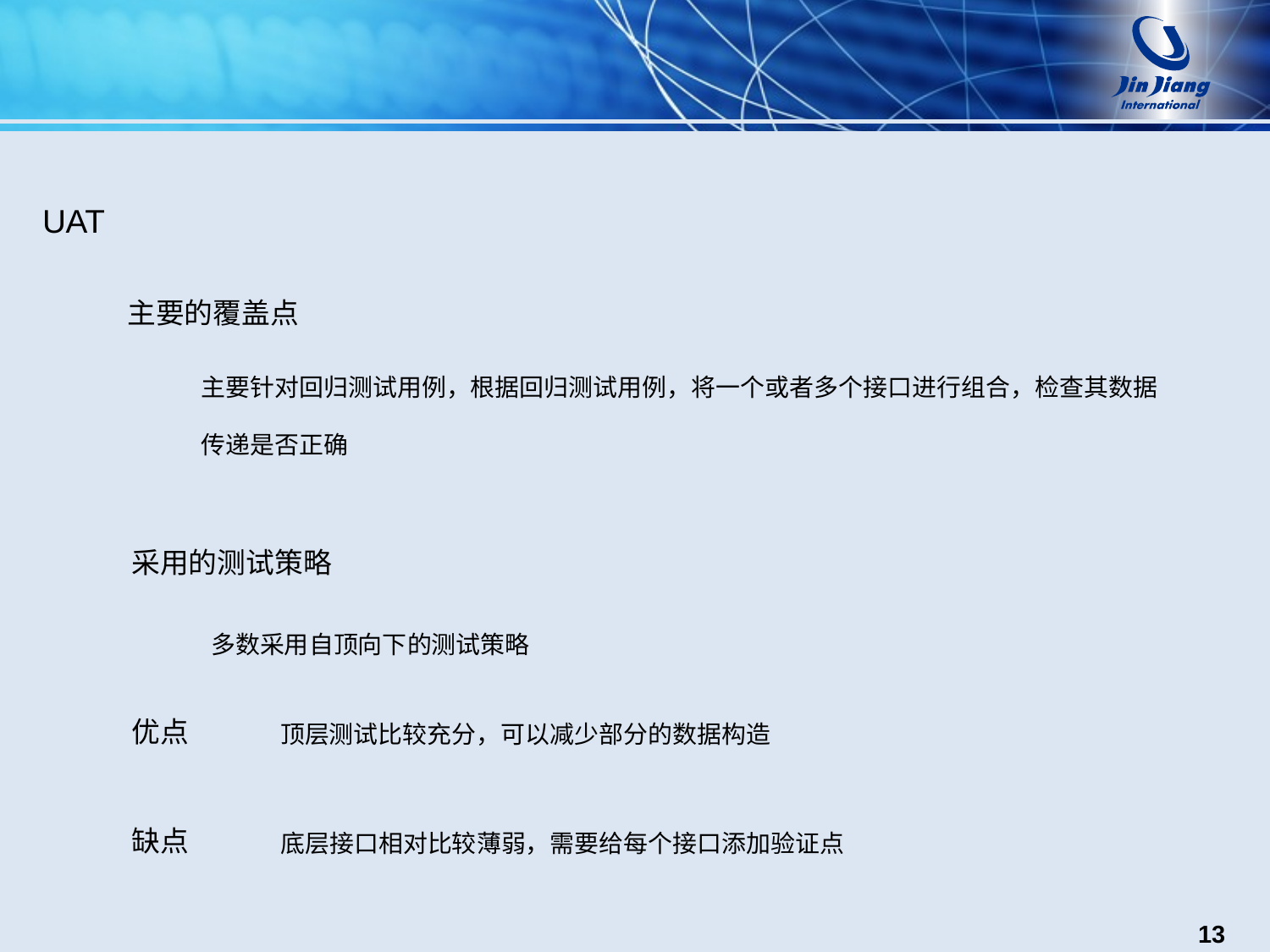

#
UAT
主要的覆盖点
主要针对回归测试用例，根据回归测试用例，将一个或者多个接口进行组合，检查其数据传递是否正确
采用的测试策略
多数采用自顶向下的测试策略
优点
顶层测试比较充分，可以减少部分的数据构造
缺点
底层接口相对比较薄弱，需要给每个接口添加验证点
13